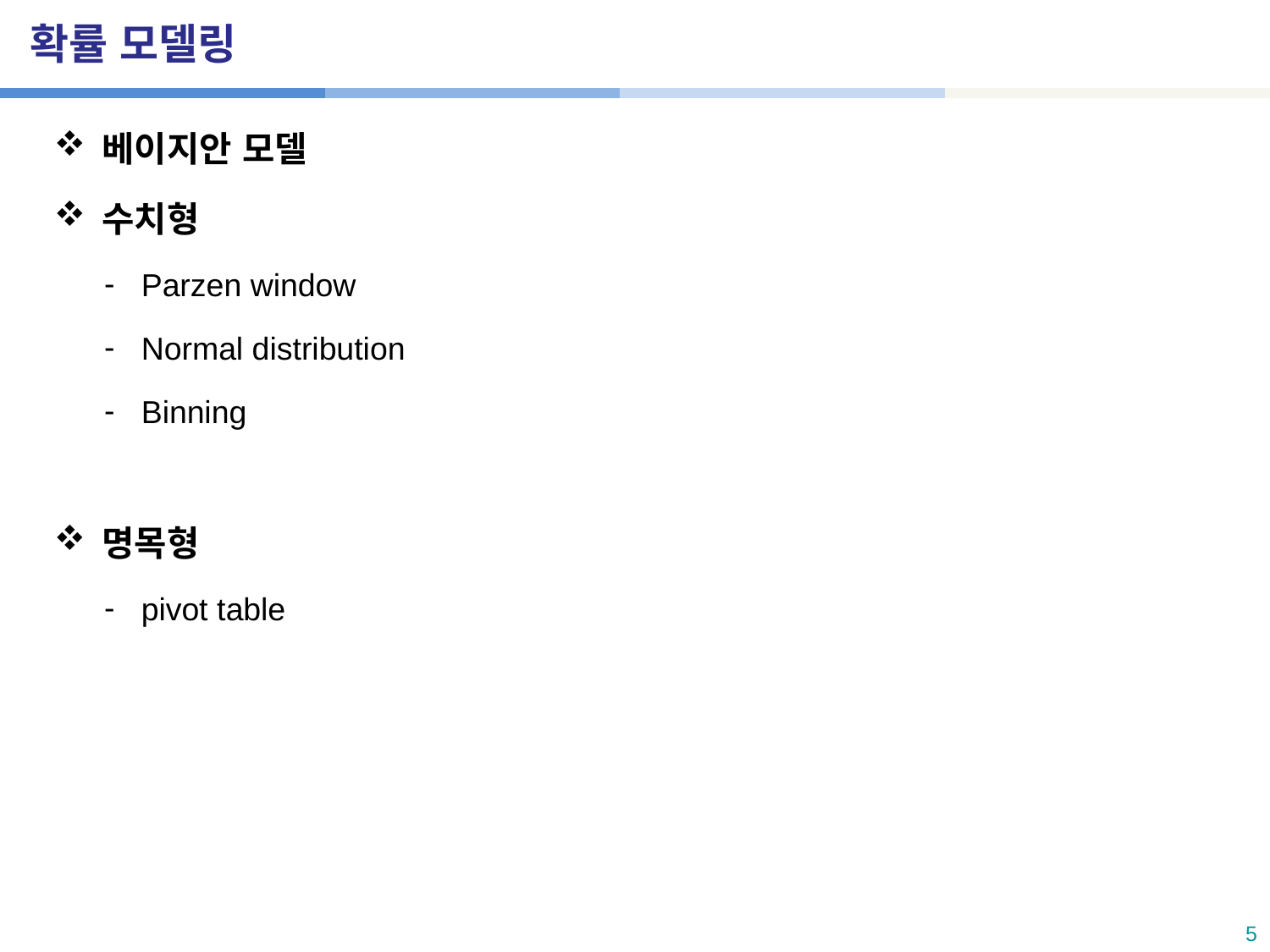

# 확률 모델링
베이지안 모델
수치형
Parzen window
Normal distribution
Binning

명목형
pivot table

5